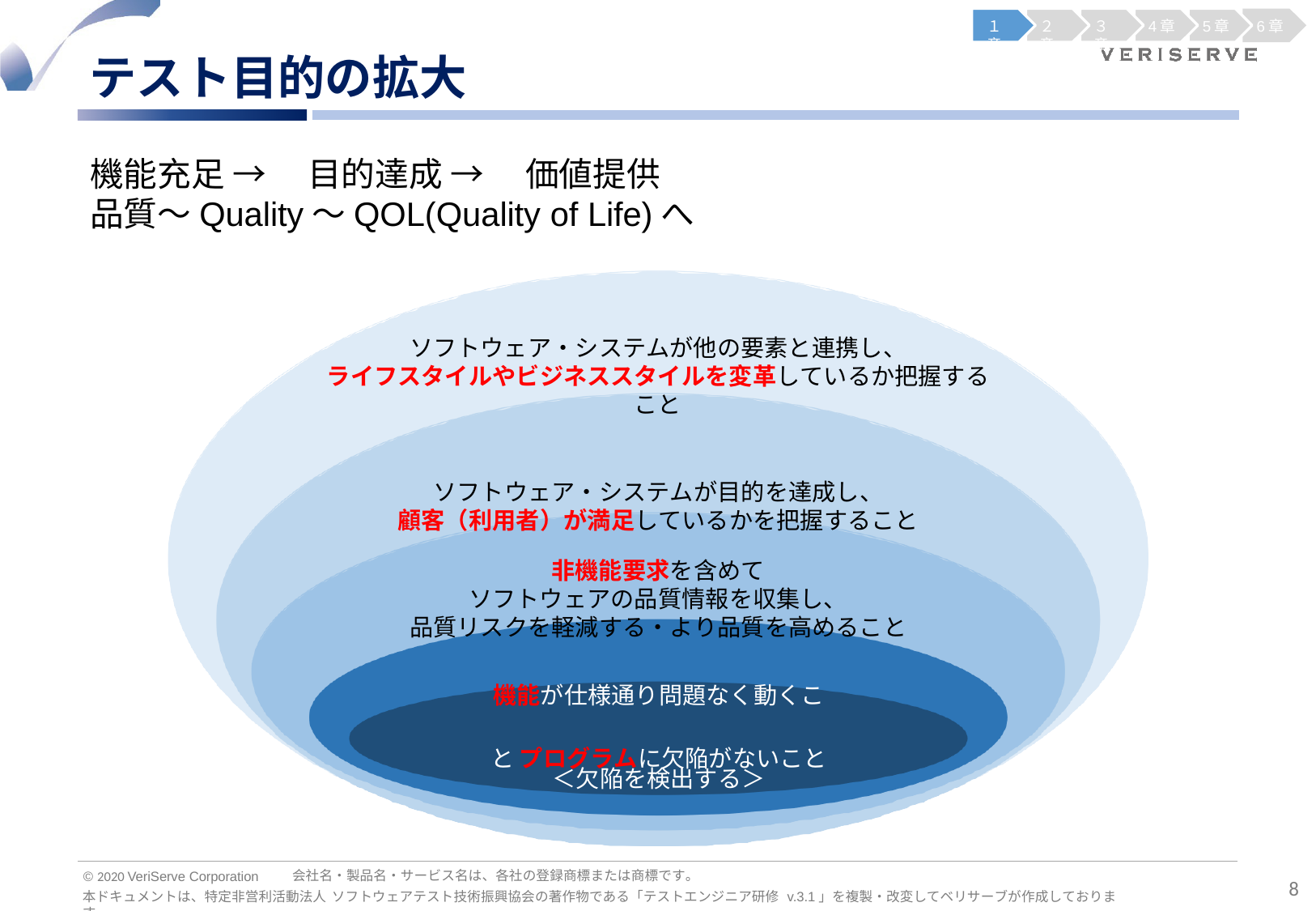

１章
２章
３章
4章
5章
6章
テスト目的の拡大

機能充足 → 目的達成 → 価値提供
品質～Quality～QOL(Quality of Life)へ

ソフトウェア・システムが他の要素と連携し、
ライフスタイルやビジネススタイルを変革しているか把握すること

ソフトウェア・システムが目的を達成し、
顧客（利用者）が満足しているかを把握すること

非機能要求を含めて
ソフトウェアの品質情報を収集し、
品質リスクを軽減する・より品質を高めること
機能が仕様通り問題なく動くこと プログラムに欠陥がないこと
＜欠陥を検出する＞
会社名・製品名・サービス名は、各社の登録商標または商標です。
© 2020 VeriServe Corporation
8
本ドキュメントは、特定非営利活動法人 ソフトウェアテスト技術振興協会の著作物である「テストエンジニア研修 v.3.1」を複製・改変してベリサーブが作成しております。